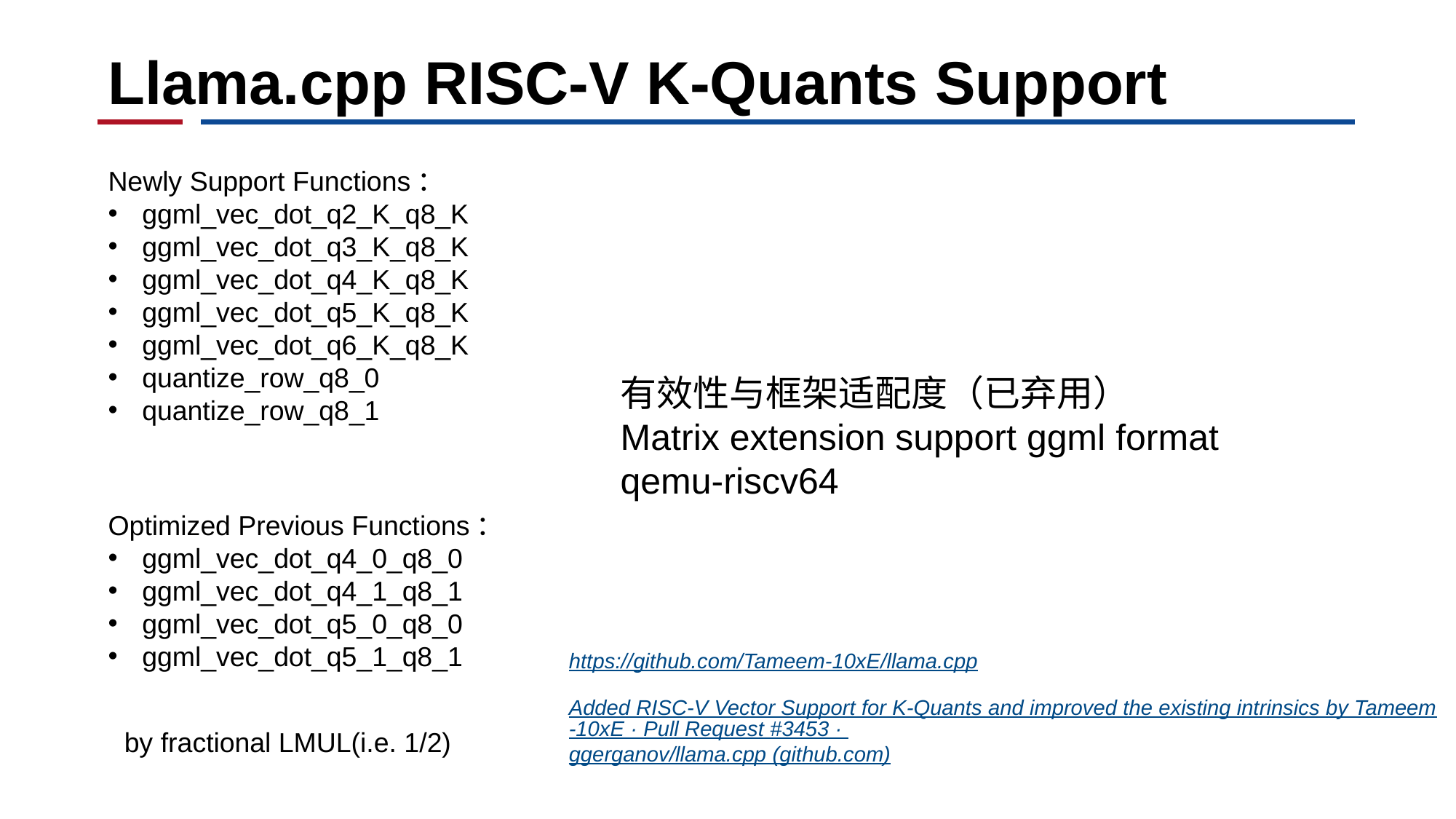

# Llama.cpp RISC-V K-Quants Support
Newly Support Functions：
ggml_vec_dot_q2_K_q8_K
ggml_vec_dot_q3_K_q8_K
ggml_vec_dot_q4_K_q8_K
ggml_vec_dot_q5_K_q8_K
ggml_vec_dot_q6_K_q8_K
quantize_row_q8_0
quantize_row_q8_1

有效性与框架适配度（已弃用）
Matrix extension support ggml format
qemu-riscv64
Optimized Previous Functions：
ggml_vec_dot_q4_0_q8_0
ggml_vec_dot_q4_1_q8_1
ggml_vec_dot_q5_0_q8_0
ggml_vec_dot_q5_1_q8_1
https://github.com/Tameem-10xE/llama.cpp
Added RISC-V Vector Support for K-Quants and improved the existing intrinsics by Tameem-10xE · Pull Request #3453 · ggerganov/llama.cpp (github.com)
by fractional LMUL(i.e. 1/2)